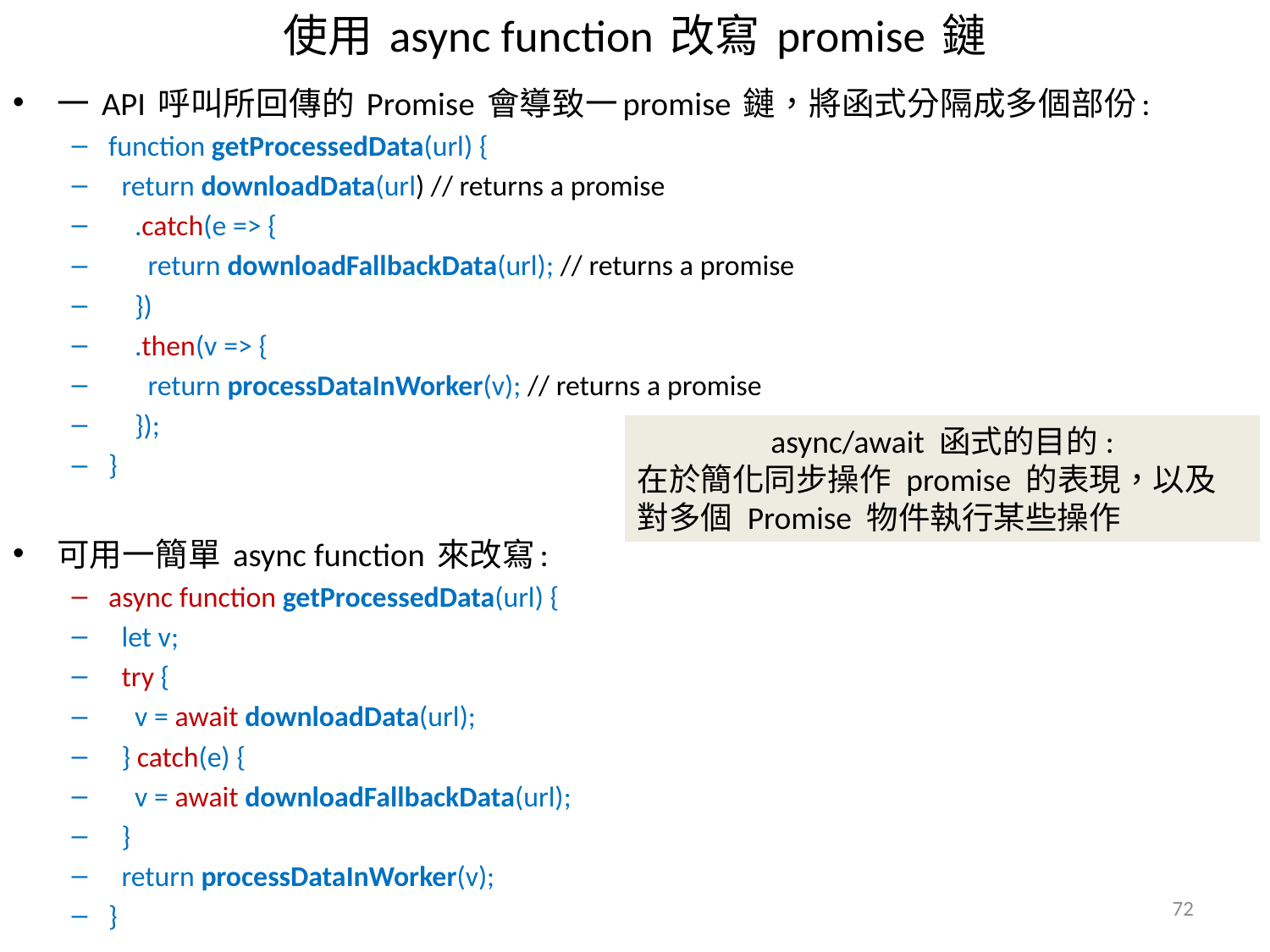

# 使用 async function 改寫 promise 鏈
一 API 呼叫所回傳的 Promise 會導致一promise 鏈，將函式分隔成多個部份:
function getProcessedData(url) {
  return downloadData(url) // returns a promise
    .catch(e => {
      return downloadFallbackData(url); // returns a promise
    })
    .then(v => {
      return processDataInWorker(v); // returns a promise
    });
}

可用一簡單 async function 來改寫:
async function getProcessedData(url) {
  let v;
  try {
    v = await downloadData(url);
  } catch(e) {
    v = await downloadFallbackData(url);
  }
  return processDataInWorker(v);
}
async/await 函式的目的:
在於簡化同步操作 promise 的表現，以及對多個 Promise 物件執行某些操作
72